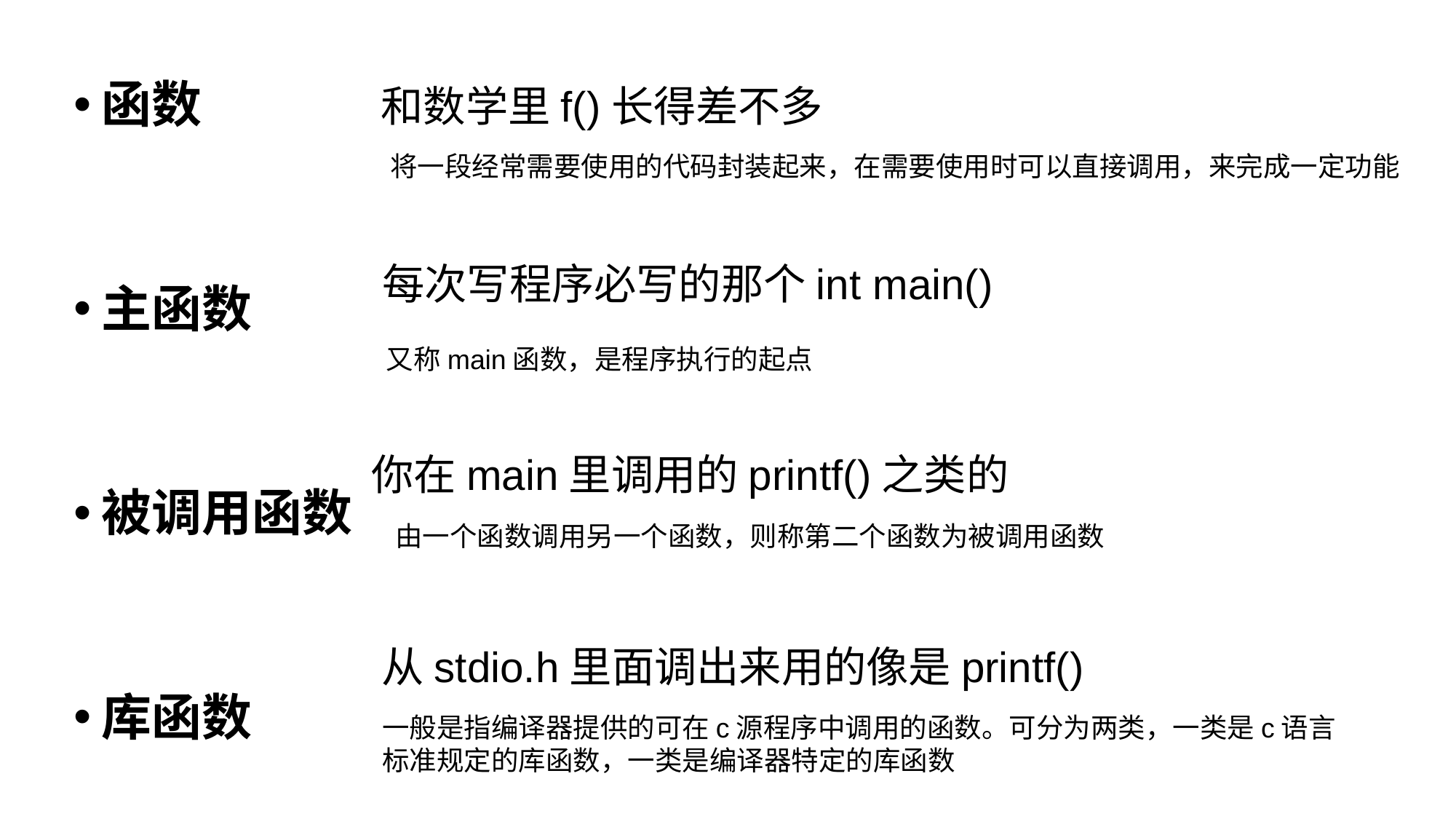

和数学里f()长得差不多
函数

主函数

被调用函数

库函数
将一段经常需要使用的代码封装起来，在需要使用时可以直接调用，来完成一定功能
每次写程序必写的那个int main()
又称main函数，是程序执行的起点
你在main里调用的printf()之类的
由一个函数调用另一个函数，则称第二个函数为被调用函数
从stdio.h里面调出来用的像是printf()
一般是指编译器提供的可在c源程序中调用的函数。可分为两类，一类是c语言标准规定的库函数，一类是编译器特定的库函数